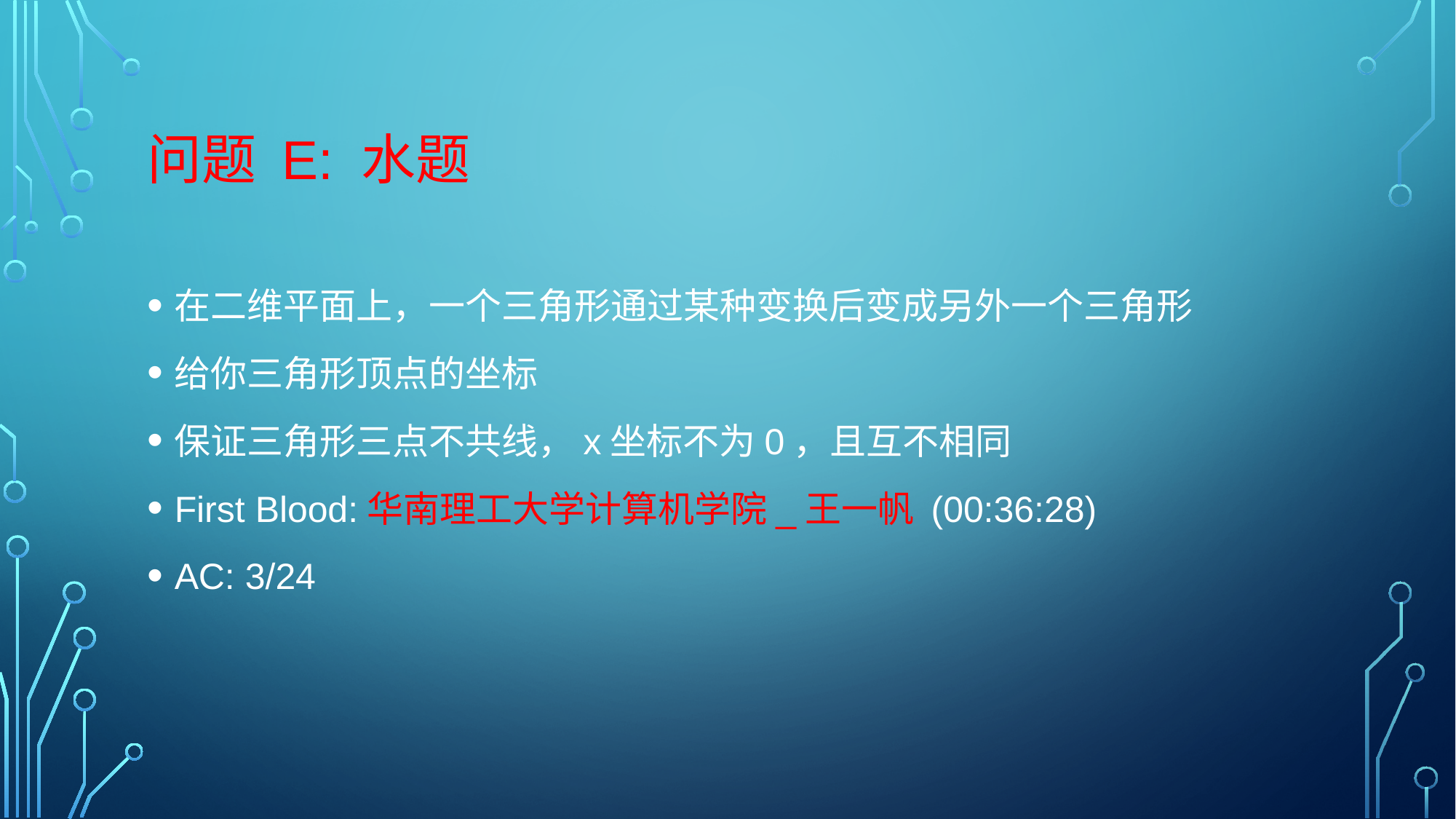

# 问题 E: 水题
在二维平面上，一个三角形通过某种变换后变成另外一个三角形
给你三角形顶点的坐标
保证三角形三点不共线，x坐标不为0，且互不相同
First Blood:华南理工大学计算机学院_王一帆 (00:36:28)
AC: 3/24